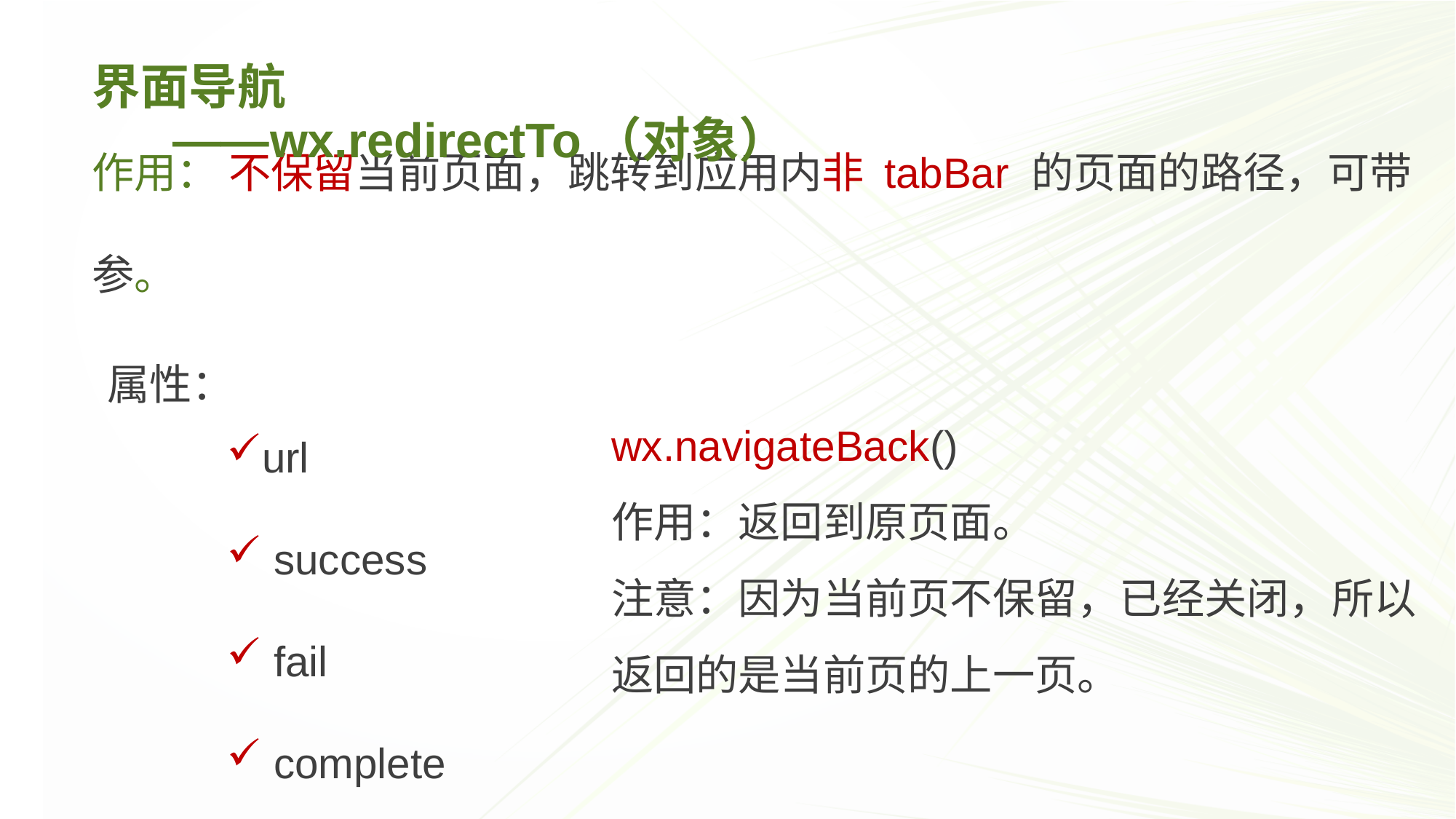

作用： 不保留当前页面，跳转到应用内非 tabBar 的页面的路径，可带参。
界面导航
      ——wx.redirectTo（对象）

属性：

wx.navigateBack()
作用：返回到原页面。
注意：因为当前页不保留，已经关闭，所以
返回的是当前页的上一页。
url
 success
 fail
 complete